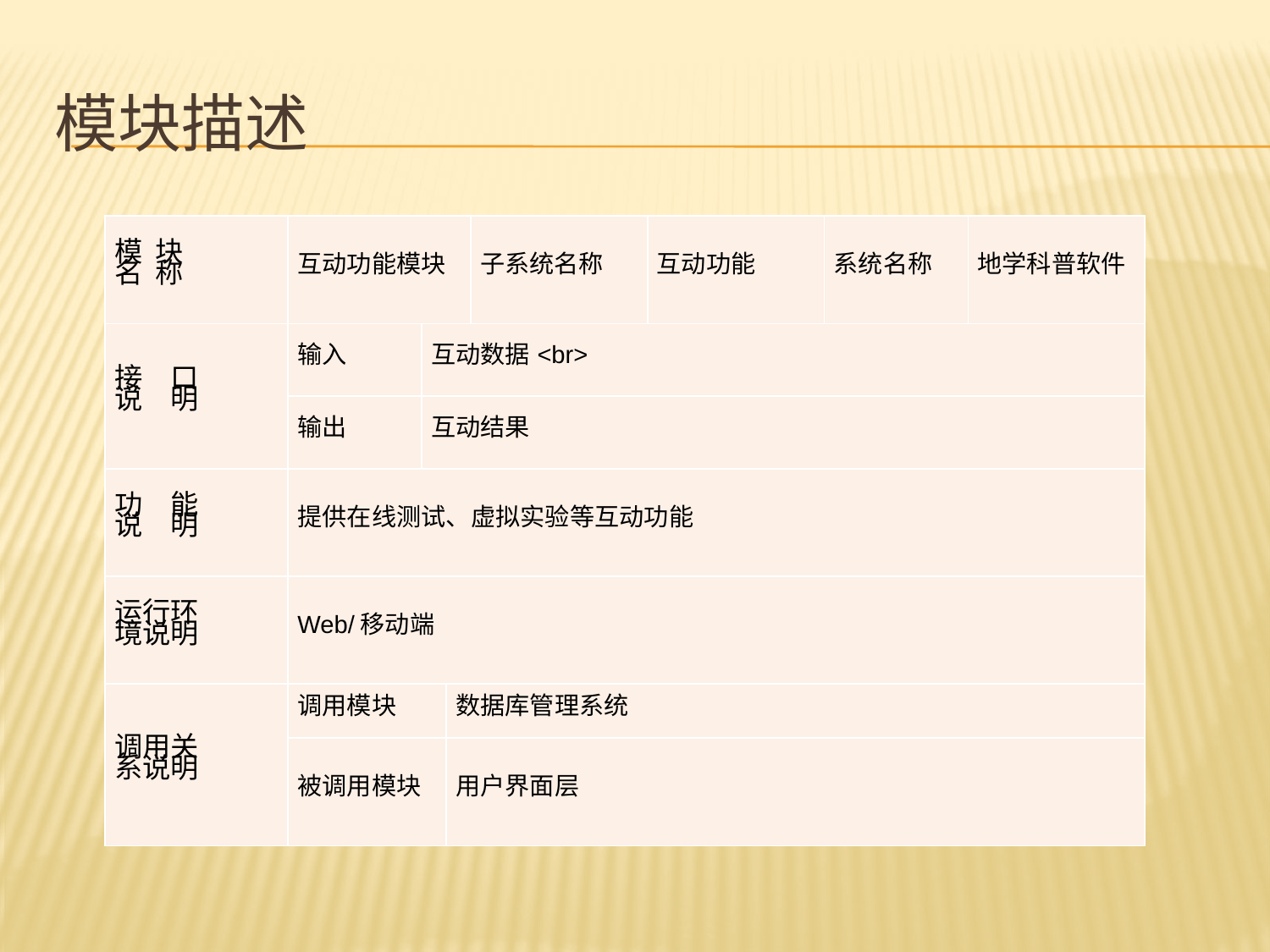

# 模块描述
| 模 块 名 称 | 互动功能模块 |  |  | 子系统名称 | 互动功能 | 系统名称 | 地学科普软件 |
| --- | --- | --- | --- | --- | --- | --- | --- |
| 接　口 说　明 | 输入 | 互动数据<br> |  |  |  |  |  |
|  | 输出 | 互动结果 |  |  |  |  |  |
| 功　能 说　明 | 提供在线测试、虚拟实验等互动功能 |  |  |  |  |  |  |
| 运行环 境说明 | Web/移动端 |  |  |  |  |  |  |
| 调用关 系说明 | 调用模块 |  | 数据库管理系统 |  |  |  |  |
|  | 被调用模块 |  | 用户界面层 |  |  |  |  |